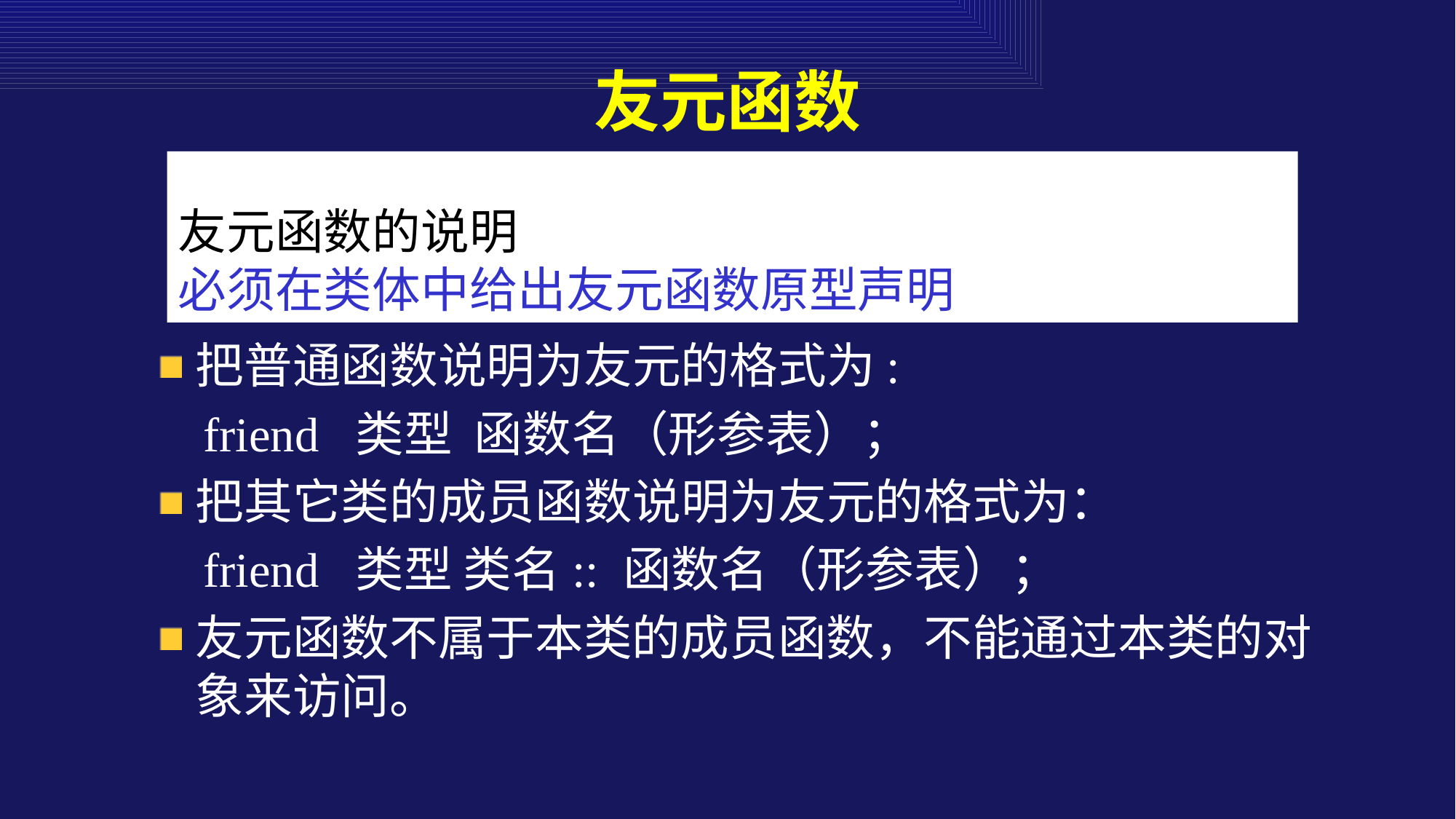

# 友元函数

友元函数的说明
必须在类体中给出友元函数原型声明
把普通函数说明为友元的格式为:
    friend  类型  函数名（形参表）；
把其它类的成员函数说明为友元的格式为：
    friend  类型 类名:: 函数名（形参表）；
友元函数不属于本类的成员函数，不能通过本类的对象来访问。